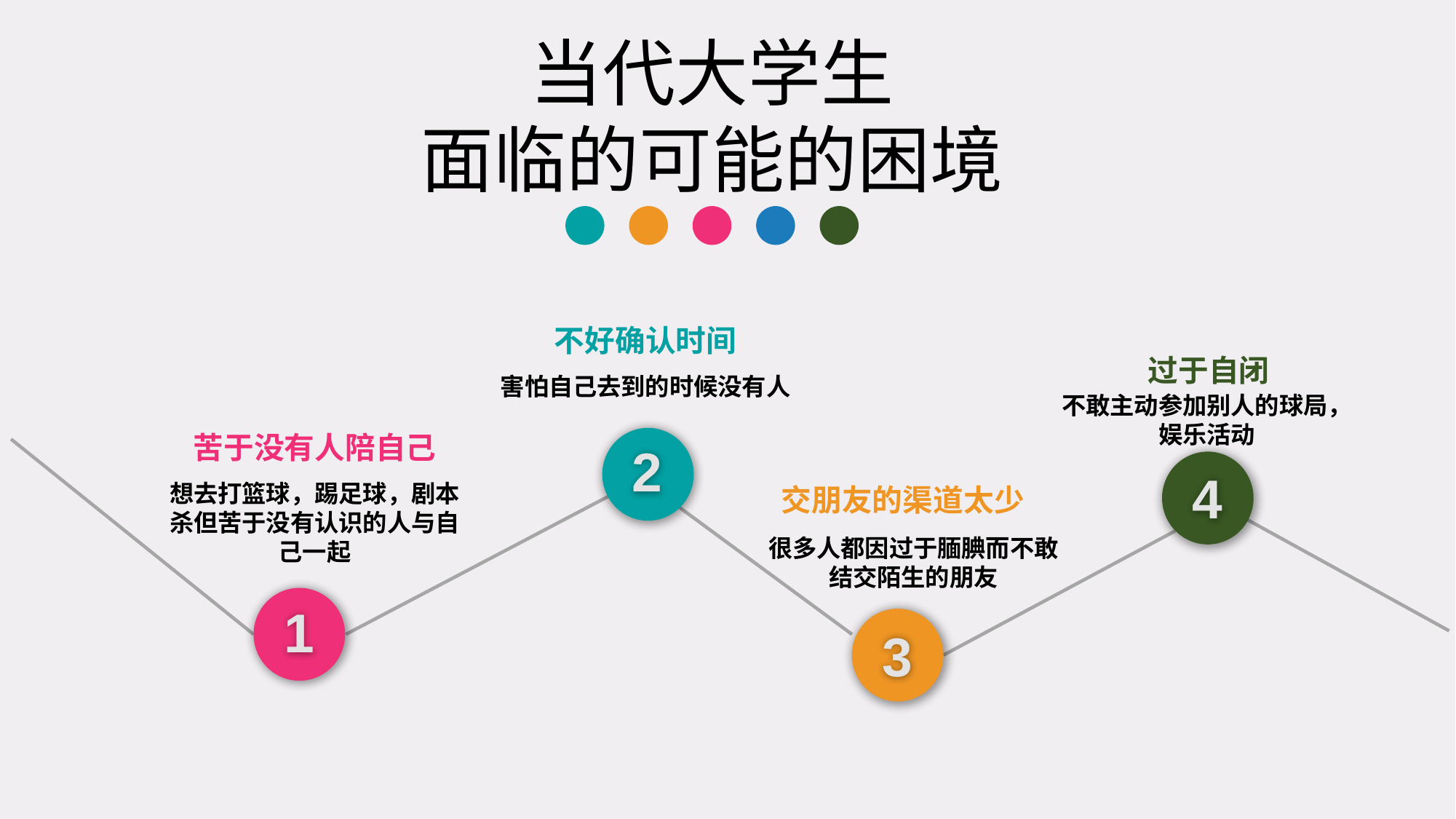

当代大学生
面临的可能的困境

不好确认时间
害怕自己去到的时候没有人
过于自闭
不敢主动参加别人的球局，娱乐活动
苦于没有人陪自己
想去打篮球，踢足球，剧本杀但苦于没有认识的人与自己一起

2

4
交朋友的渠道太少
很多人都因过于腼腆而不敢结交陌生的朋友

1

3